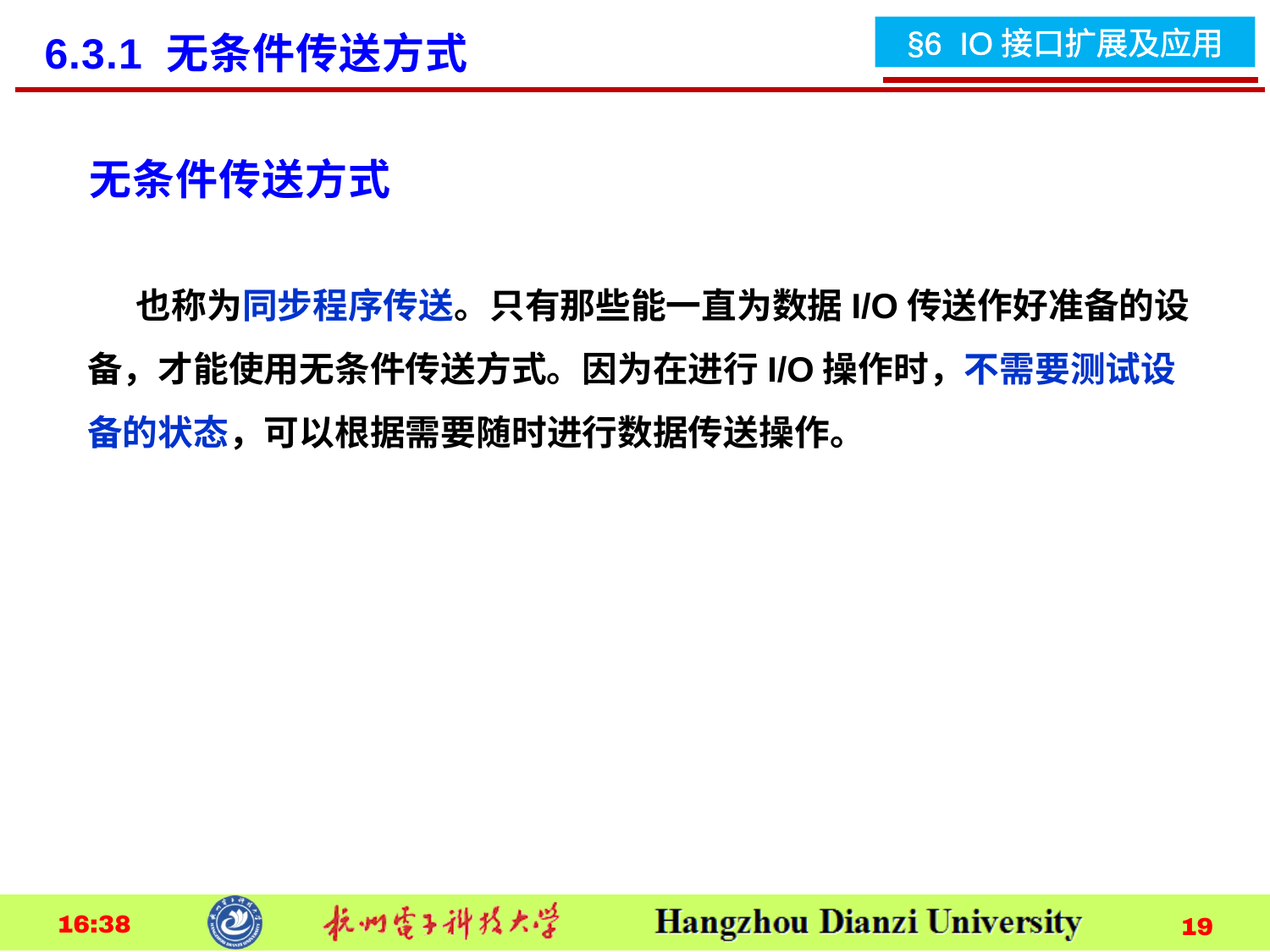

6.3.1 无条件传送方式
无条件传送方式
     也称为同步程序传送。只有那些能一直为数据I/O传送作好准备的设备，才能使用无条件传送方式。因为在进行I/O操作时，不需要测试设备的状态，可以根据需要随时进行数据传送操作。